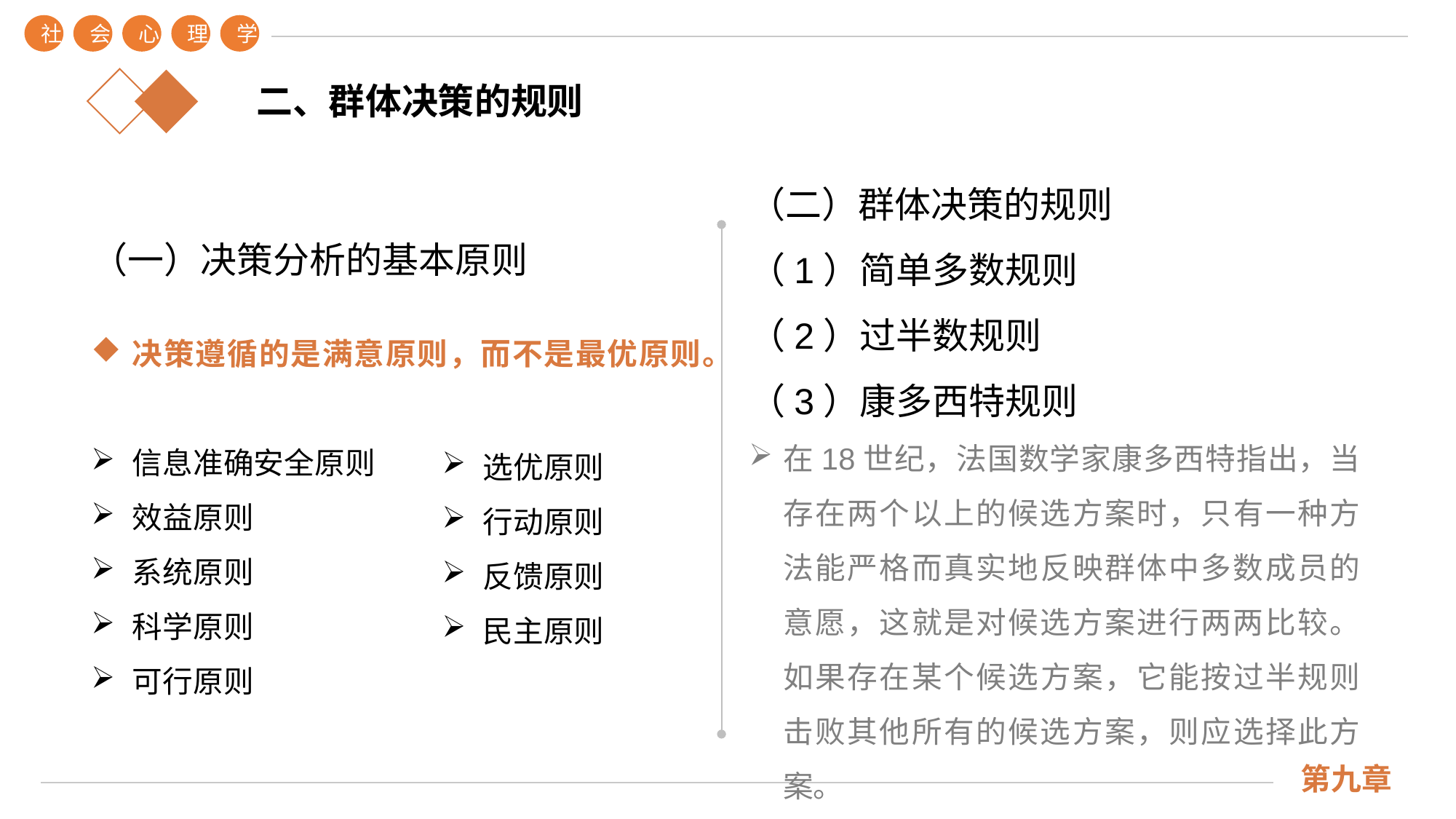

社
会
心
理
学
第九章

二、群体决策的规则
（二）群体决策的规则
（1）简单多数规则
（2）过半数规则
（3）康多西特规则
在18世纪，法国数学家康多西特指出，当存在两个以上的候选方案时，只有一种方法能严格而真实地反映群体中多数成员的意愿，这就是对候选方案进行两两比较。如果存在某个候选方案，它能按过半规则击败其他所有的候选方案，则应选择此方案。

（一）决策分析的基本原则
决策遵循的是满意原则，而不是最优原则。

信息准确安全原则
效益原则
系统原则
科学原则
可行原则
选优原则
行动原则
反馈原则
民主原则